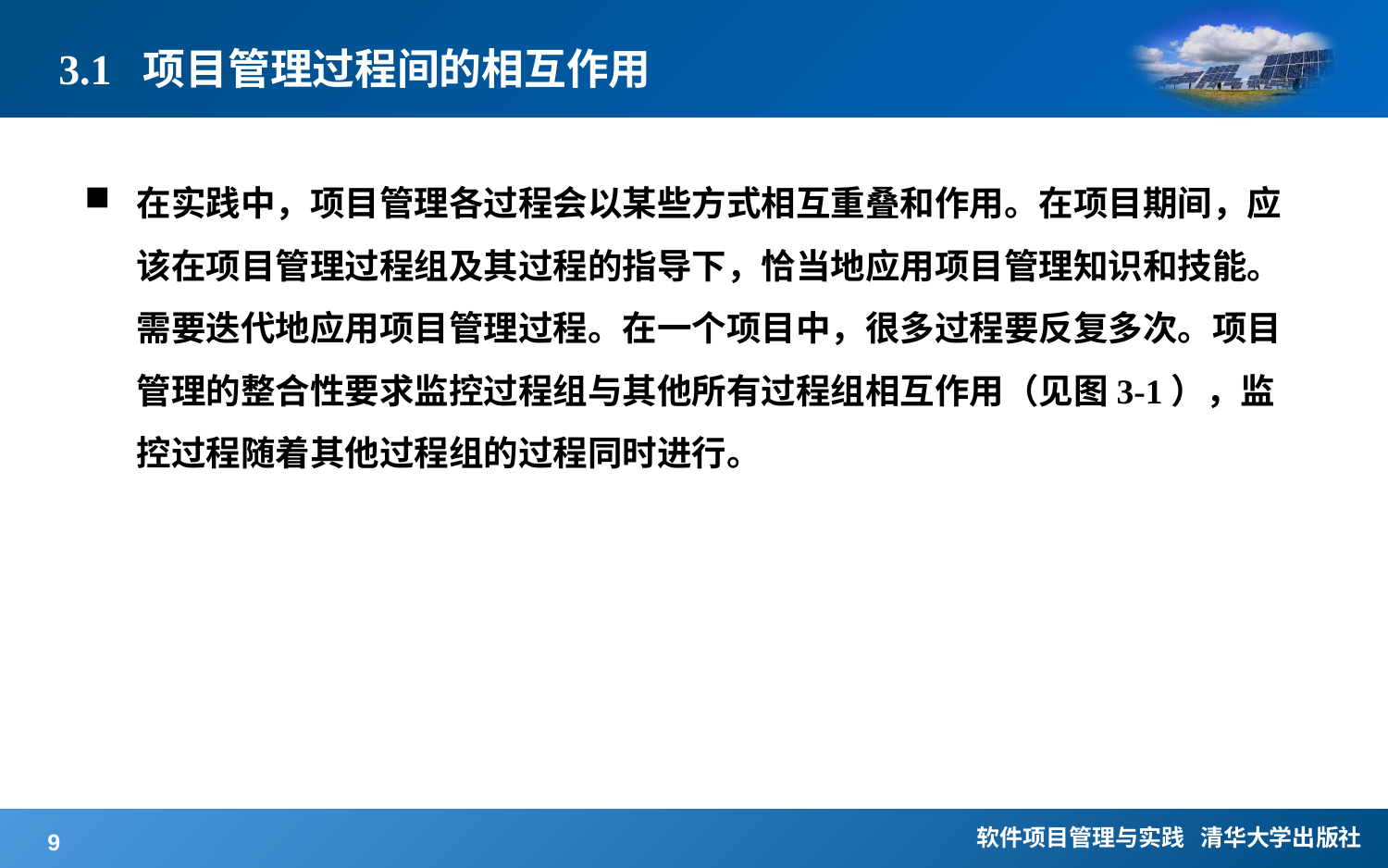

# 3.1  项目管理过程间的相互作用
在实践中，项目管理各过程会以某些方式相互重叠和作用。在项目期间，应该在项目管理过程组及其过程的指导下，恰当地应用项目管理知识和技能。需要迭代地应用项目管理过程。在一个项目中，很多过程要反复多次。项目管理的整合性要求监控过程组与其他所有过程组相互作用（见图3-1），监控过程随着其他过程组的过程同时进行。